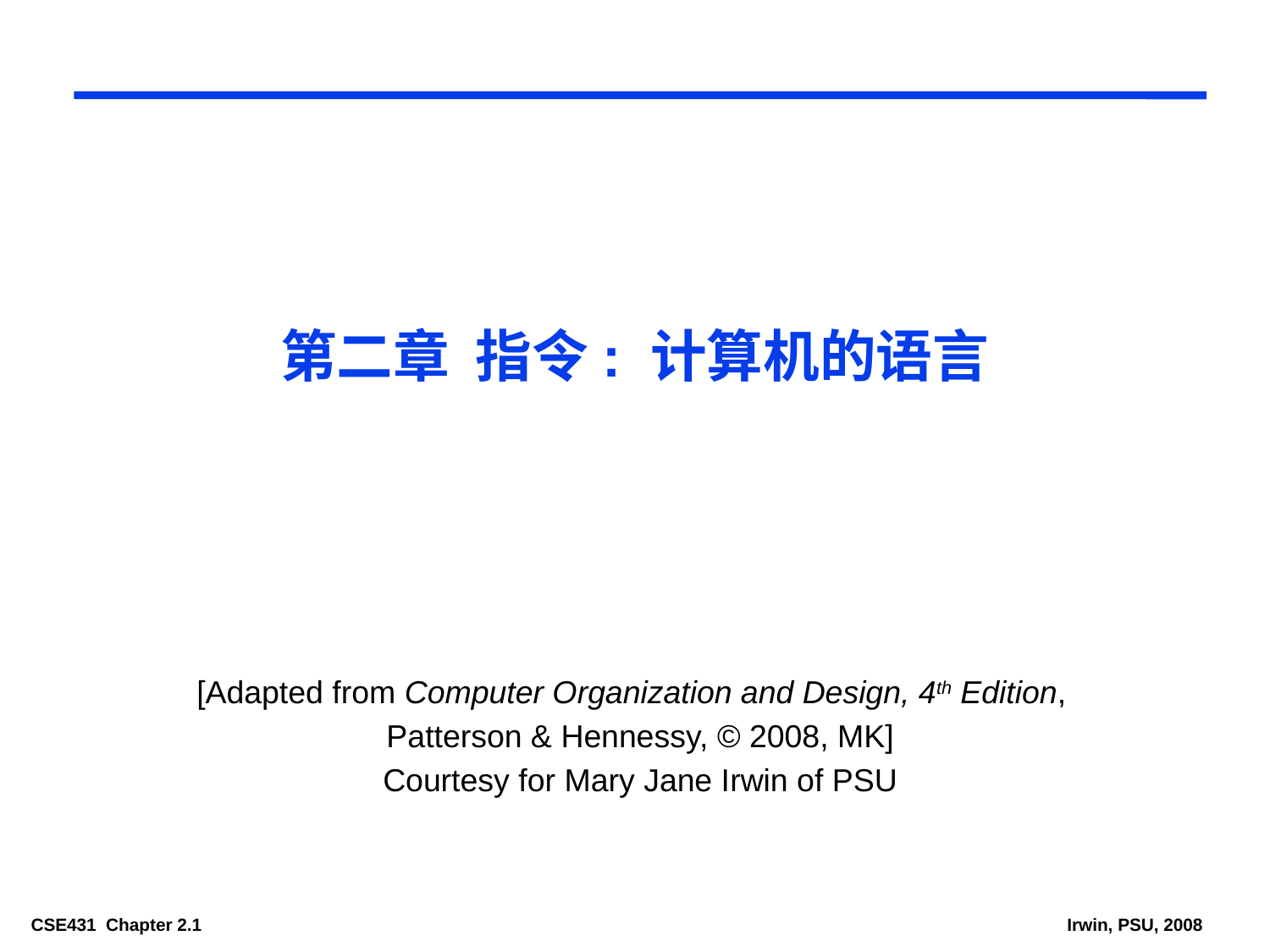

# 第二章  指令: 计算机的语言

[Adapted from Computer Organization and Design, 4th Edition,
Patterson & Hennessy, © 2008, MK]
Courtesy for Mary Jane Irwin of PSU